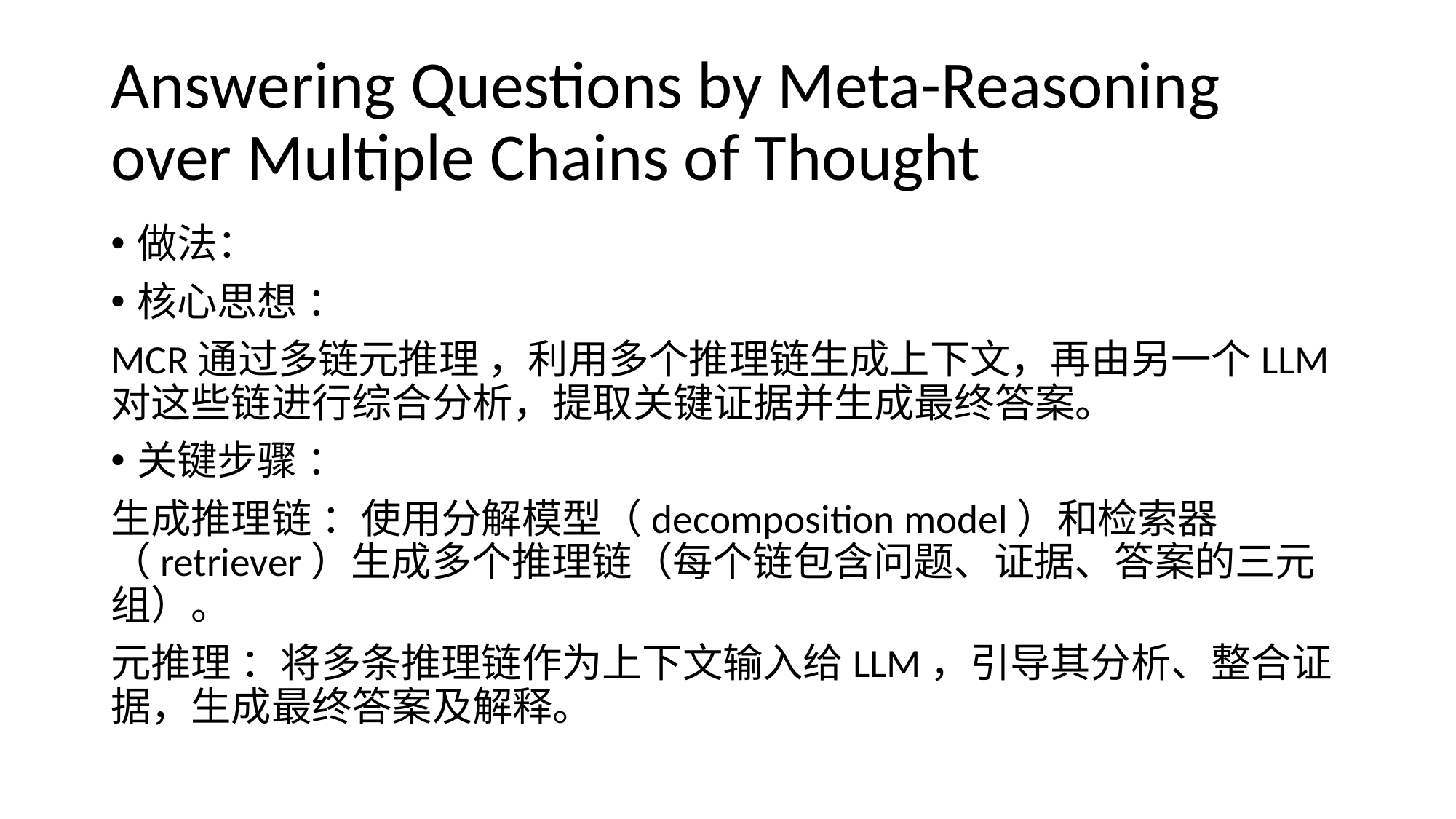

# Answering Questions by Meta-Reasoning over Multiple Chains of Thought
做法：
核心思想 ：
MCR通过多链元推理 ，利用多个推理链生成上下文，再由另一个LLM对这些链进行综合分析，提取关键证据并生成最终答案。
关键步骤 ：
生成推理链 ：使用分解模型（decomposition model）和检索器（retriever）生成多个推理链（每个链包含问题、证据、答案的三元组）。
元推理 ：将多条推理链作为上下文输入给LLM，引导其分析、整合证据，生成最终答案及解释。